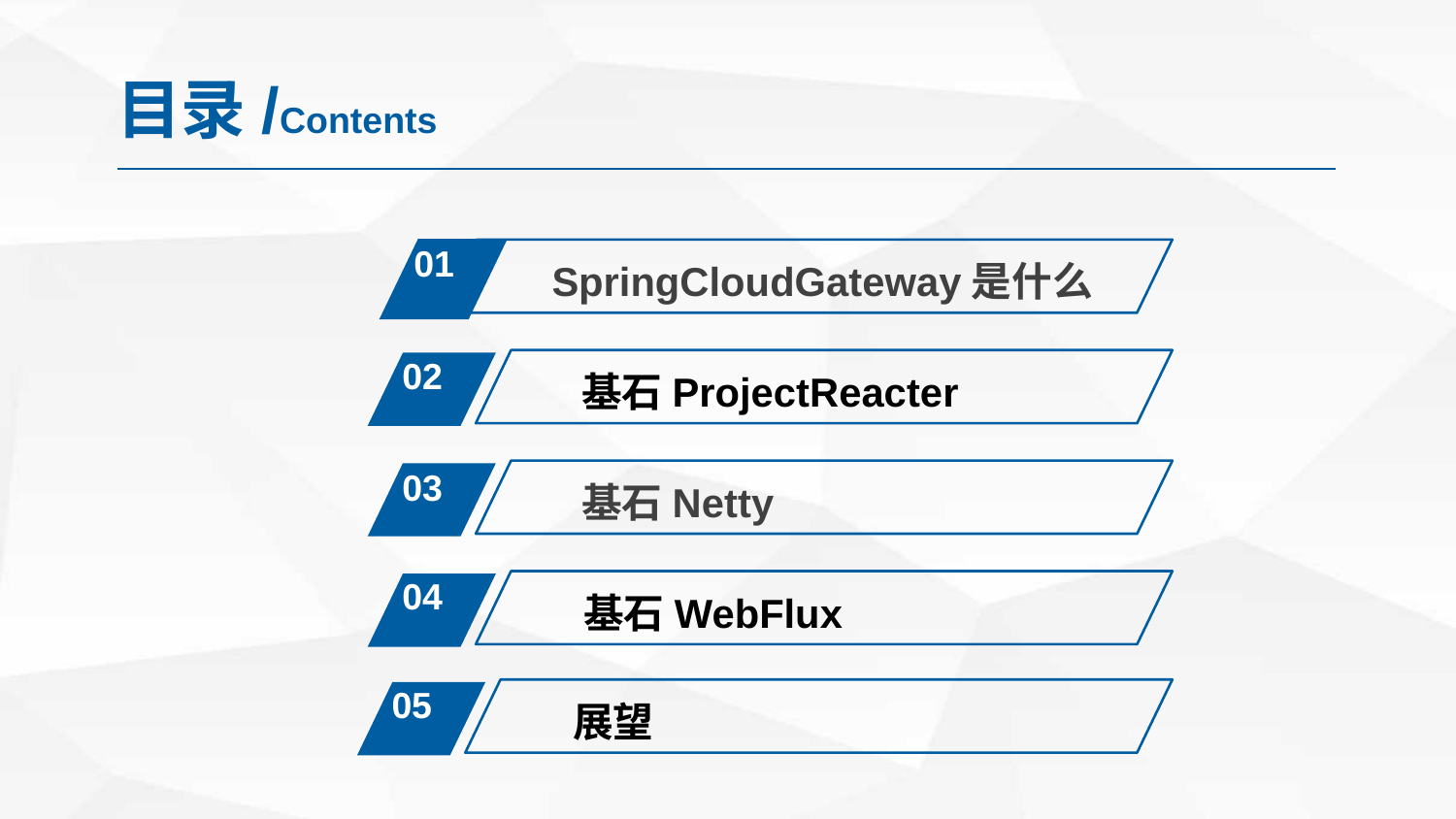

目录/Contents
01

SpringCloudGateway是什么
02

基石ProjectReacter
03

基石Netty
04

基石WebFlux
05

展望